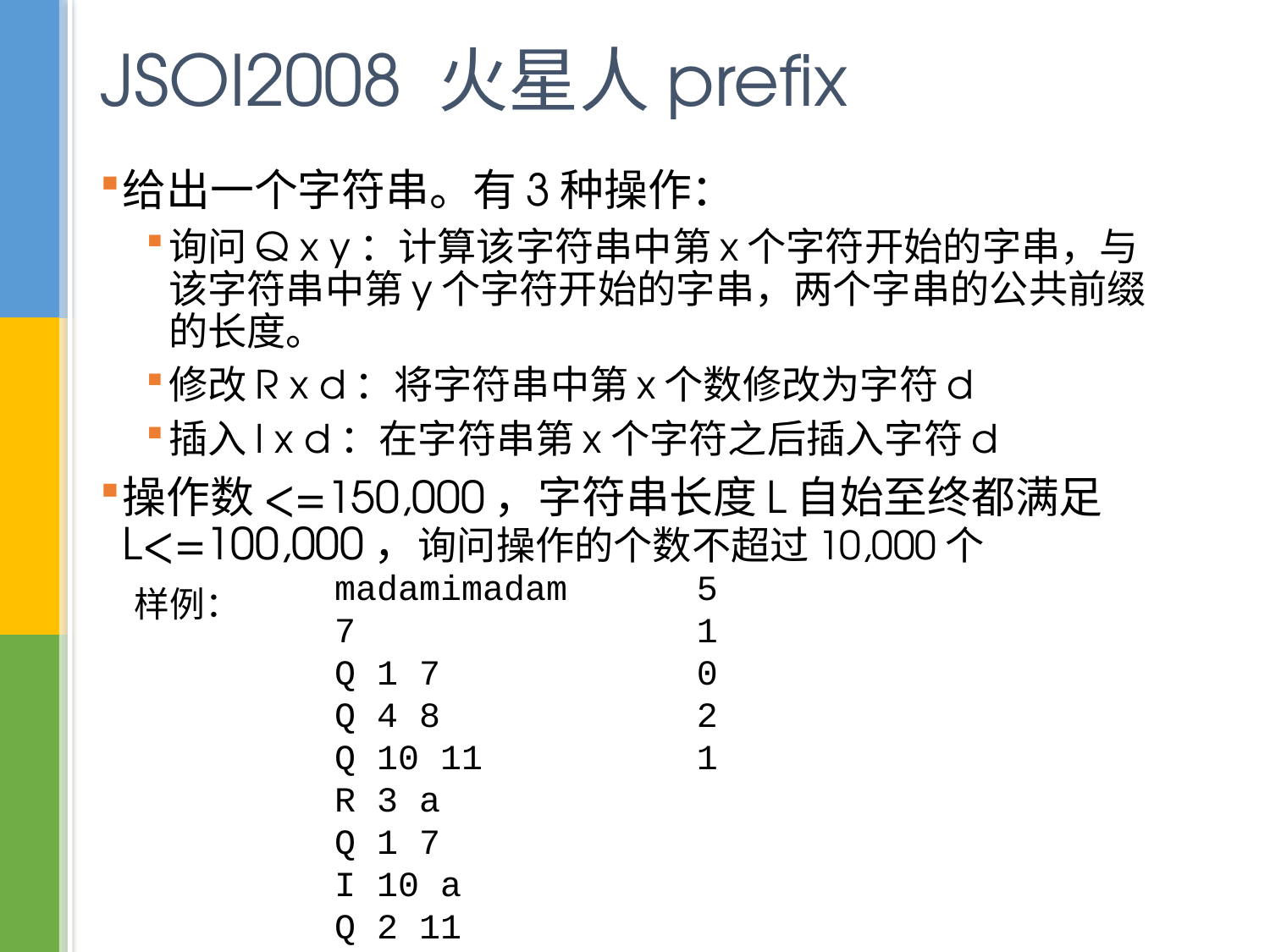

# JSOI2008 火星人prefix
给出一个字符串。有3种操作：
询问Q x y：计算该字符串中第x个字符开始的字串，与该字符串中第y个字符开始的字串，两个字串的公共前缀的长度。
修改R x d：将字符串中第x个数修改为字符d
插入I x d：在字符串第x个字符之后插入字符d
操作数<=150,000，字符串长度L自始至终都满足L<=100,000，询问操作的个数不超过10,000个
5
1
0
2
1
madamimadam
7
Q 1 7
Q 4 8
Q 10 11
R 3 a
Q 1 7
I 10 a
Q 2 11
样例：